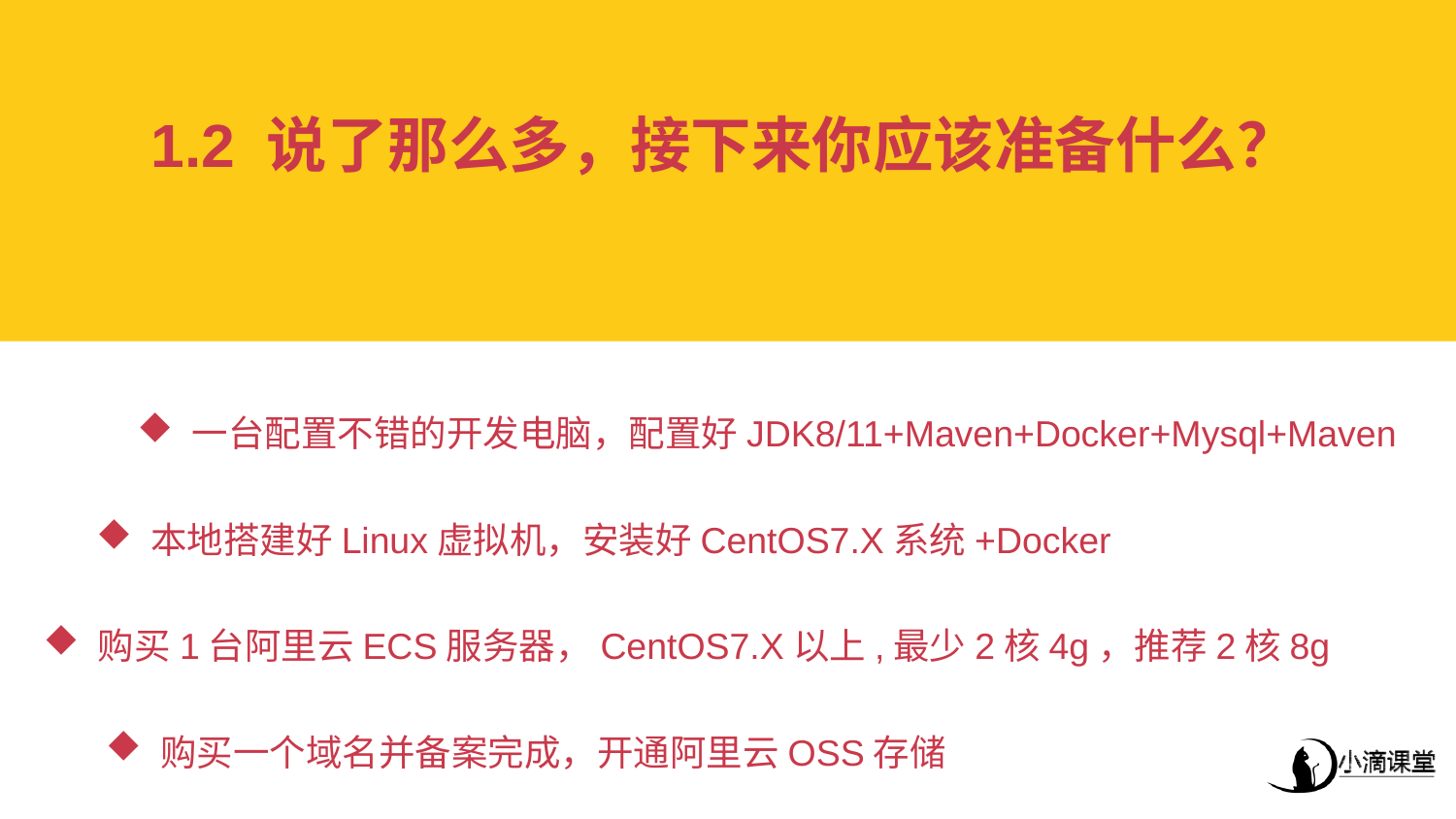

1.2 说了那么多，接下来你应该准备什么？
一台配置不错的开发电脑，配置好JDK8/11+Maven+Docker+Mysql+Maven
本地搭建好Linux虚拟机，安装好CentOS7.X系统+Docker
购买1台阿里云ECS服务器，CentOS7.X以上,最少2核4g，推荐2核8g
购买一个域名并备案完成，开通阿里云OSS存储